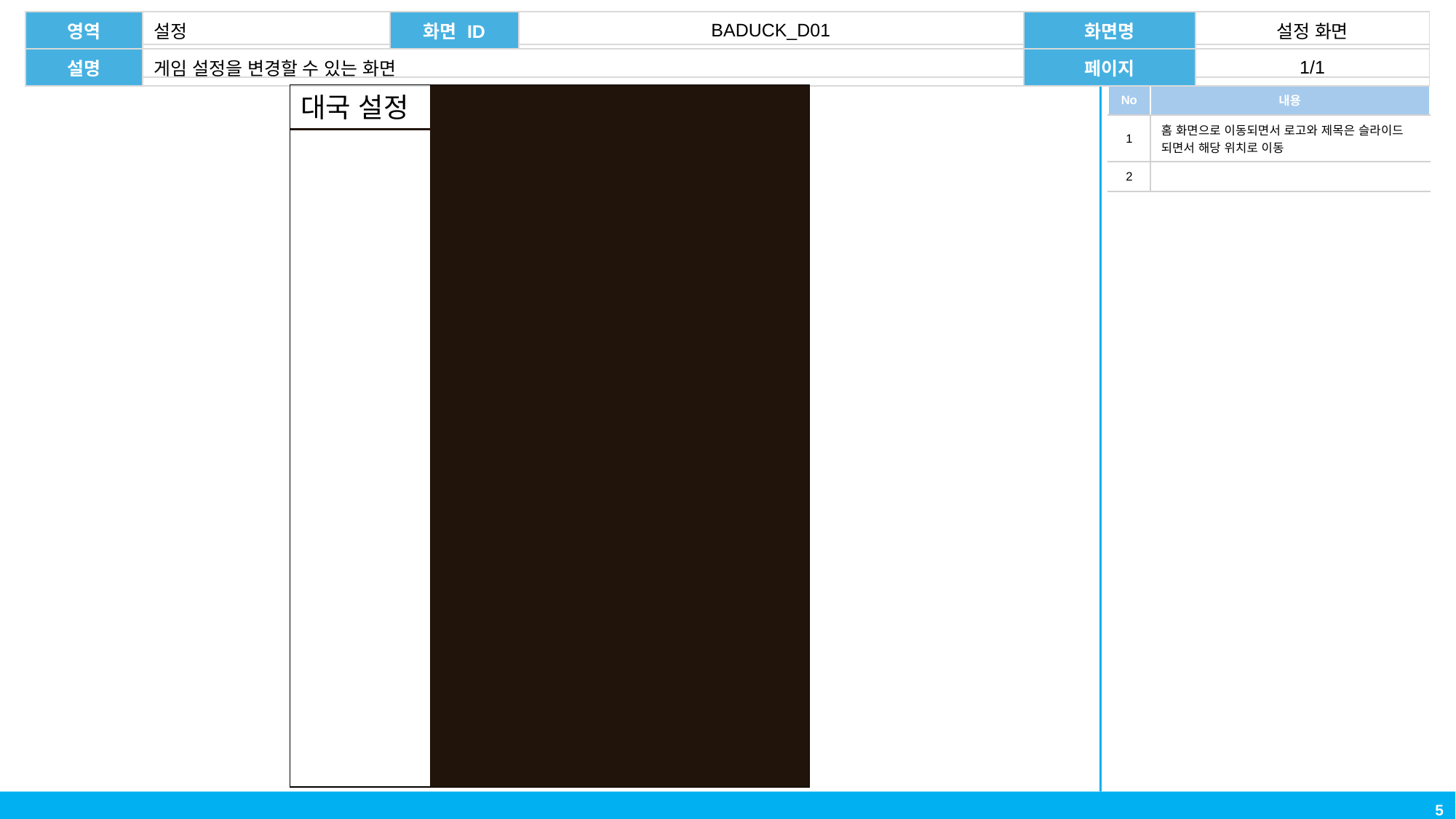

| 영역 | 설정 | 화면 ID | BADUCK\_D01 | 화면명 | 설정 화면 |
| --- | --- | --- | --- | --- | --- |
| 설명 | 게임 설정을 변경할 수 있는 화면 |  |  | 페이지 | 1/1 |

대국 설정

| No | 내용 |
| --- | --- |
| 1 | 홈 화면으로 이동되면서 로고와 제목은 슬라이드 되면서 해당 위치로 이동 |
| 2 |  |
5